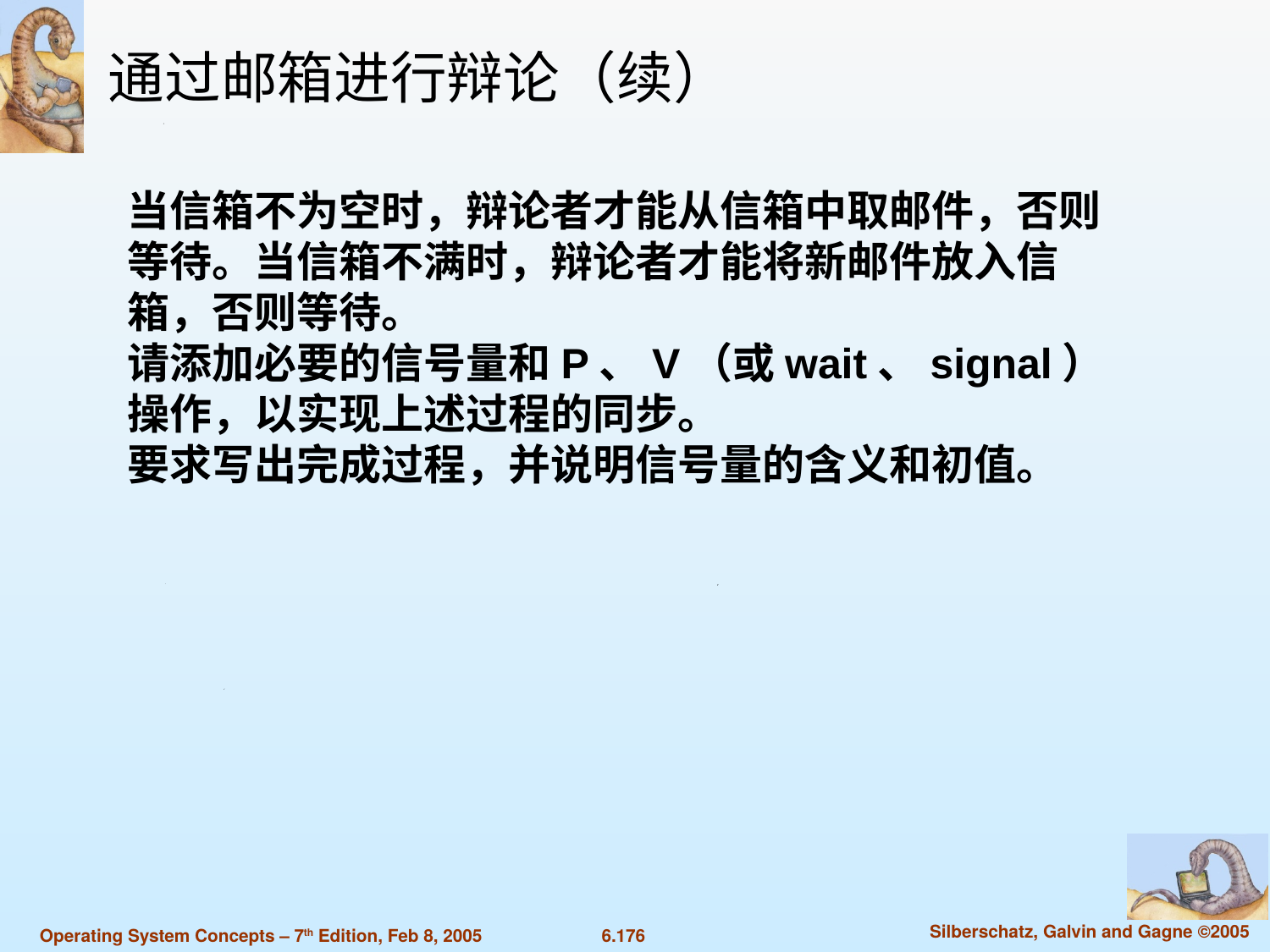

通过邮箱进行辩论（续）
当信箱不为空时，辩论者才能从信箱中取邮件，否则等待。当信箱不满时，辩论者才能将新邮件放入信箱，否则等待。
请添加必要的信号量和P、V（或wait、signal）操作，以实现上述过程的同步。
要求写出完成过程，并说明信号量的含义和初值。